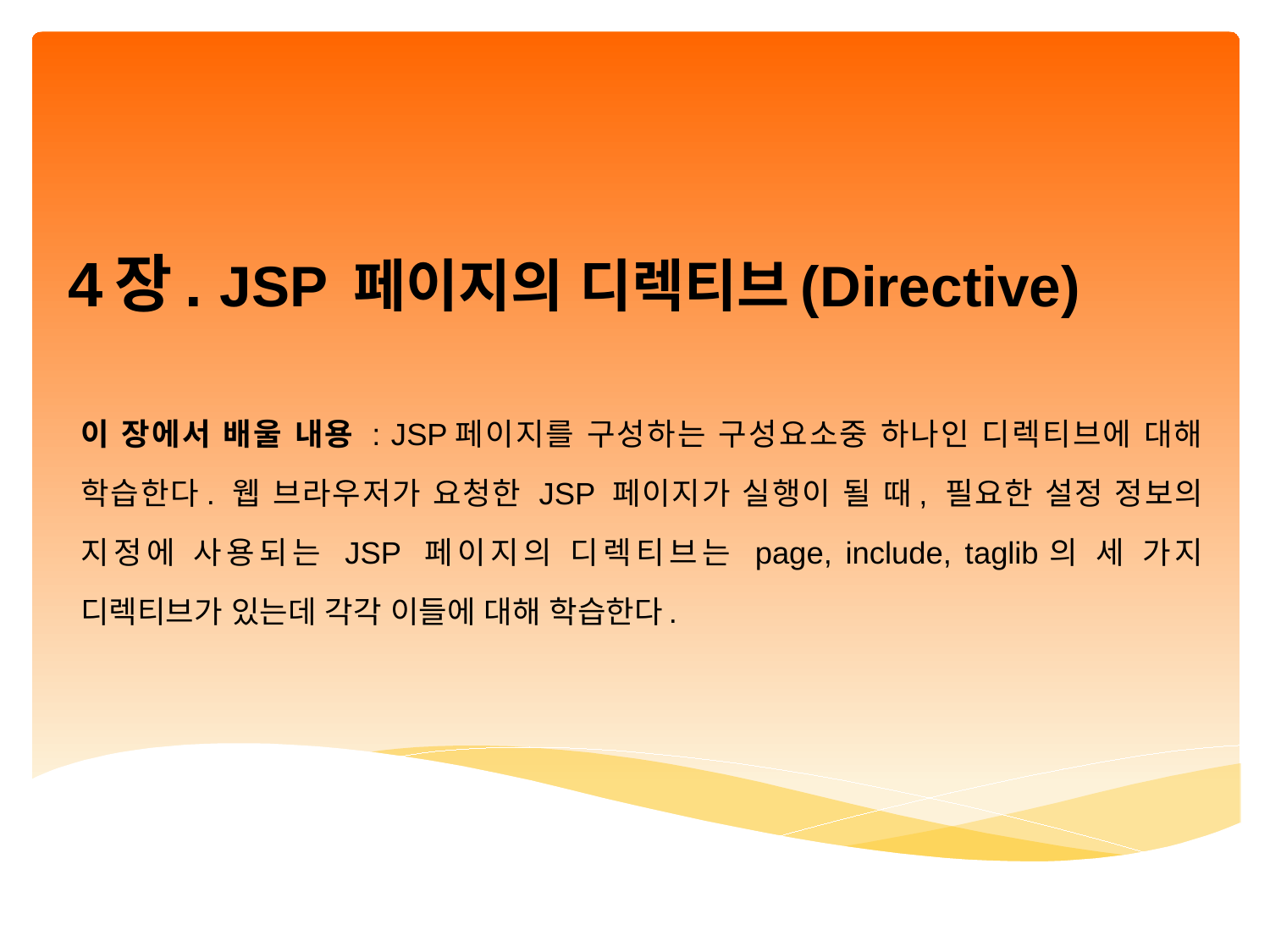

# 4장. JSP 페이지의 디렉티브(Directive)
이 장에서 배울 내용 : JSP페이지를 구성하는 구성요소중 하나인 디렉티브에 대해 학습한다. 웹 브라우저가 요청한 JSP 페이지가 실행이 될 때, 필요한 설정 정보의 지정에 사용되는 JSP 페이지의 디렉티브는 page, include, taglib의 세 가지 디렉티브가 있는데 각각 이들에 대해 학습한다.